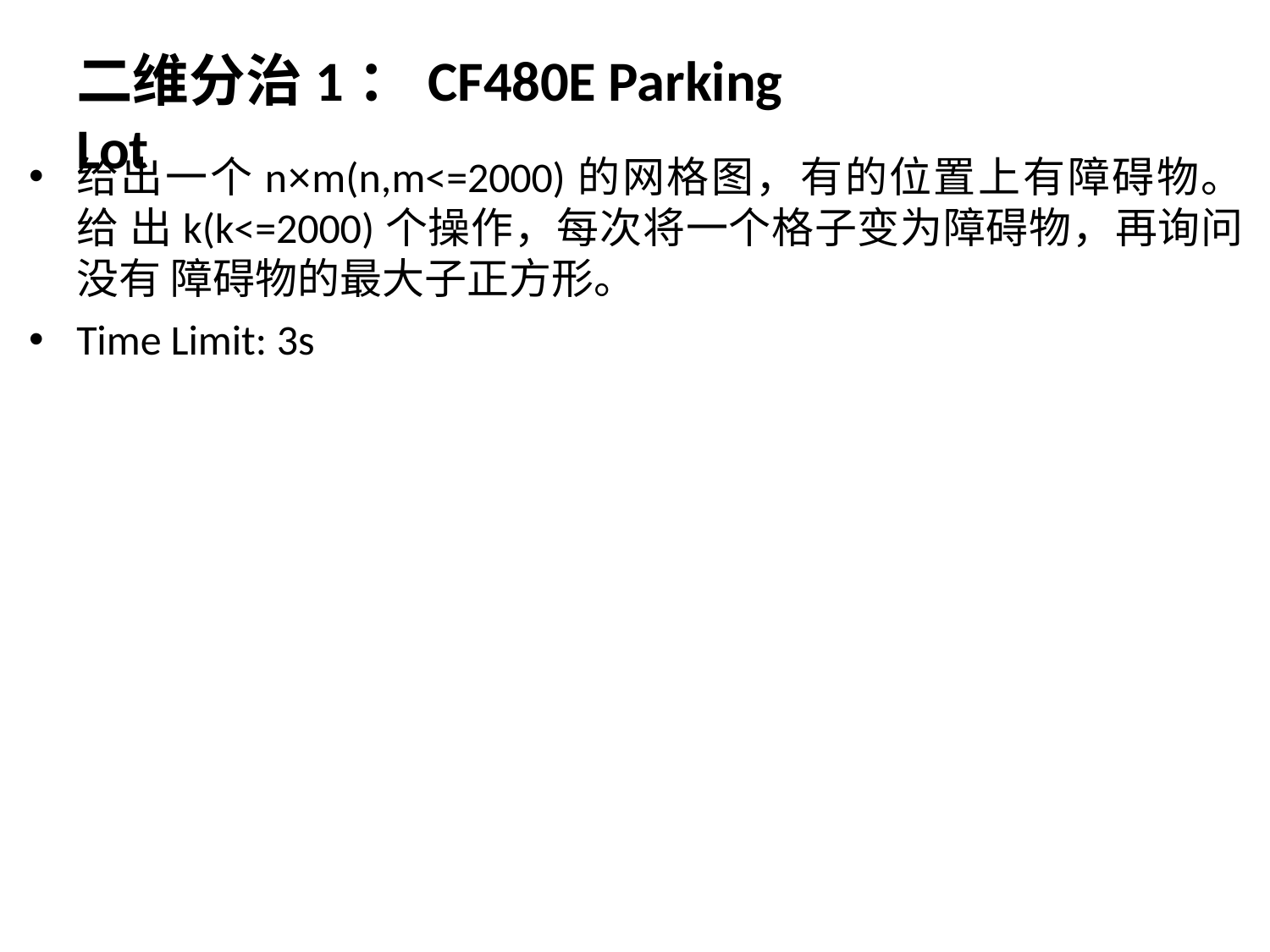

# 二维分治1：CF480E Parking Lot
给出一个n×m(n,m<=2000)的网格图，有的位置上有障碍物。给 出k(k<=2000)个操作，每次将一个格子变为障碍物，再询问没有 障碍物的最大子正方形。
Time Limit: 3s